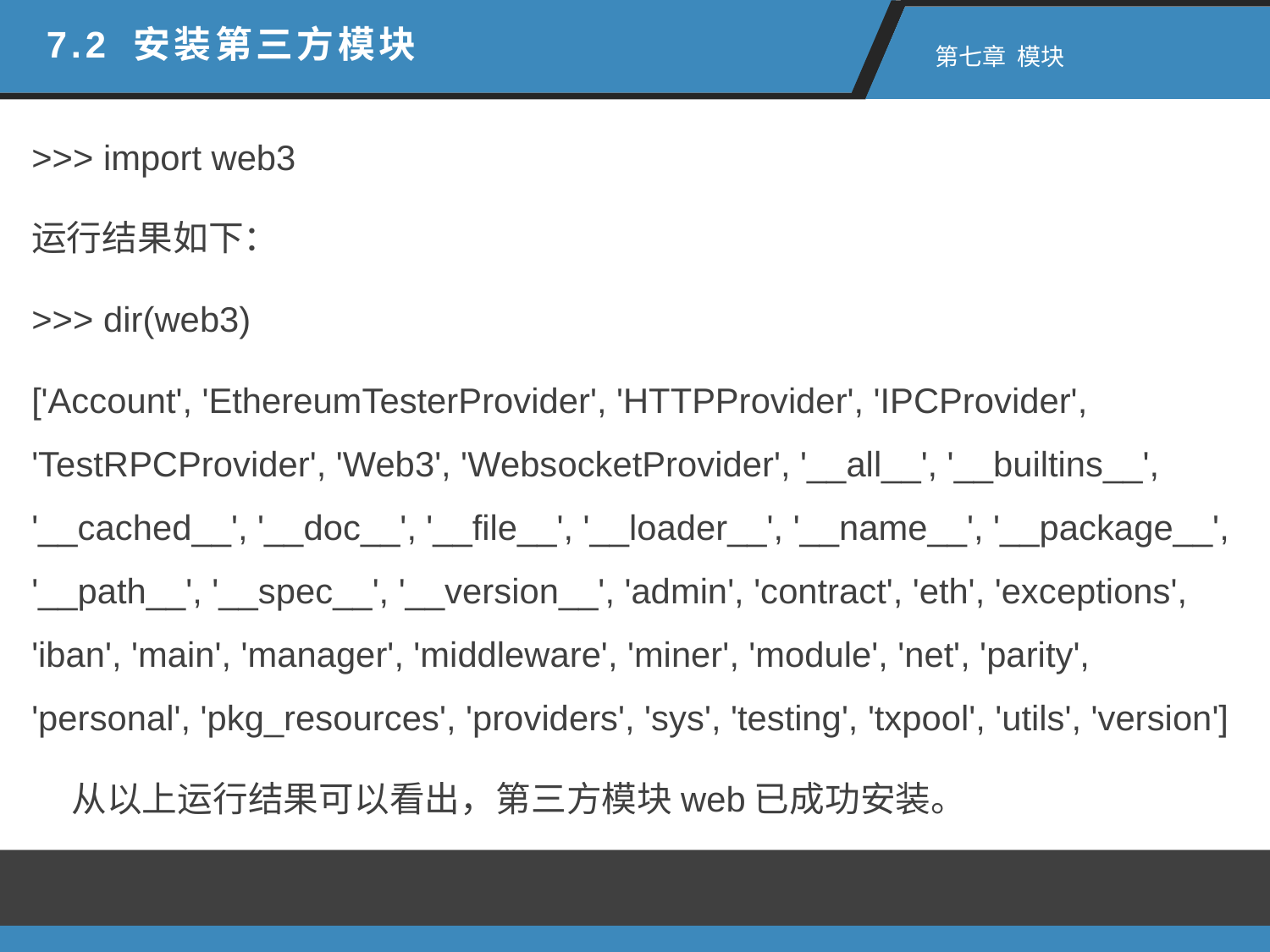

7.2 安装第三方模块
  第七章  模块
>>> import web3
运行结果如下：
>>> dir(web3)
['Account', 'EthereumTesterProvider', 'HTTPProvider', 'IPCProvider', 'TestRPCProvider', 'Web3', 'WebsocketProvider', '__all__', '__builtins__', '__cached__', '__doc__', '__file__', '__loader__', '__name__', '__package__', '__path__', '__spec__', '__version__', 'admin', 'contract', 'eth', 'exceptions', 'iban', 'main', 'manager', 'middleware', 'miner', 'module', 'net', 'parity', 'personal', 'pkg_resources', 'providers', 'sys', 'testing', 'txpool', 'utils', 'version']
    从以上运行结果可以看出，第三方模块web已成功安装。